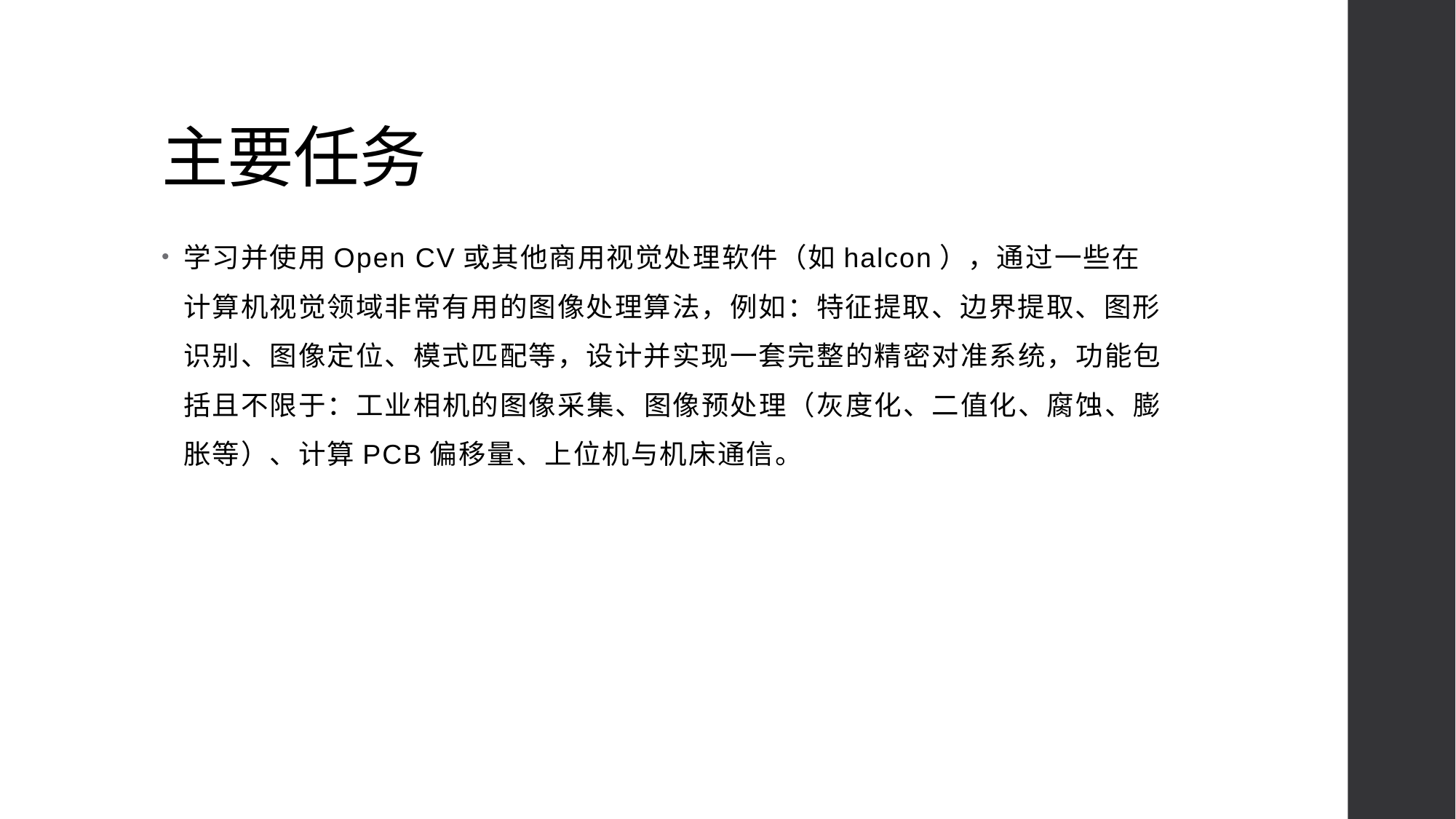

# 主要任务
学习并使用Open CV或其他商用视觉处理软件（如halcon），通过一些在计算机视觉领域非常有用的图像处理算法，例如：特征提取、边界提取、图形识别、图像定位、模式匹配等，设计并实现一套完整的精密对准系统，功能包括且不限于：工业相机的图像采集、图像预处理（灰度化、二值化、腐蚀、膨胀等）、计算PCB偏移量、上位机与机床通信。